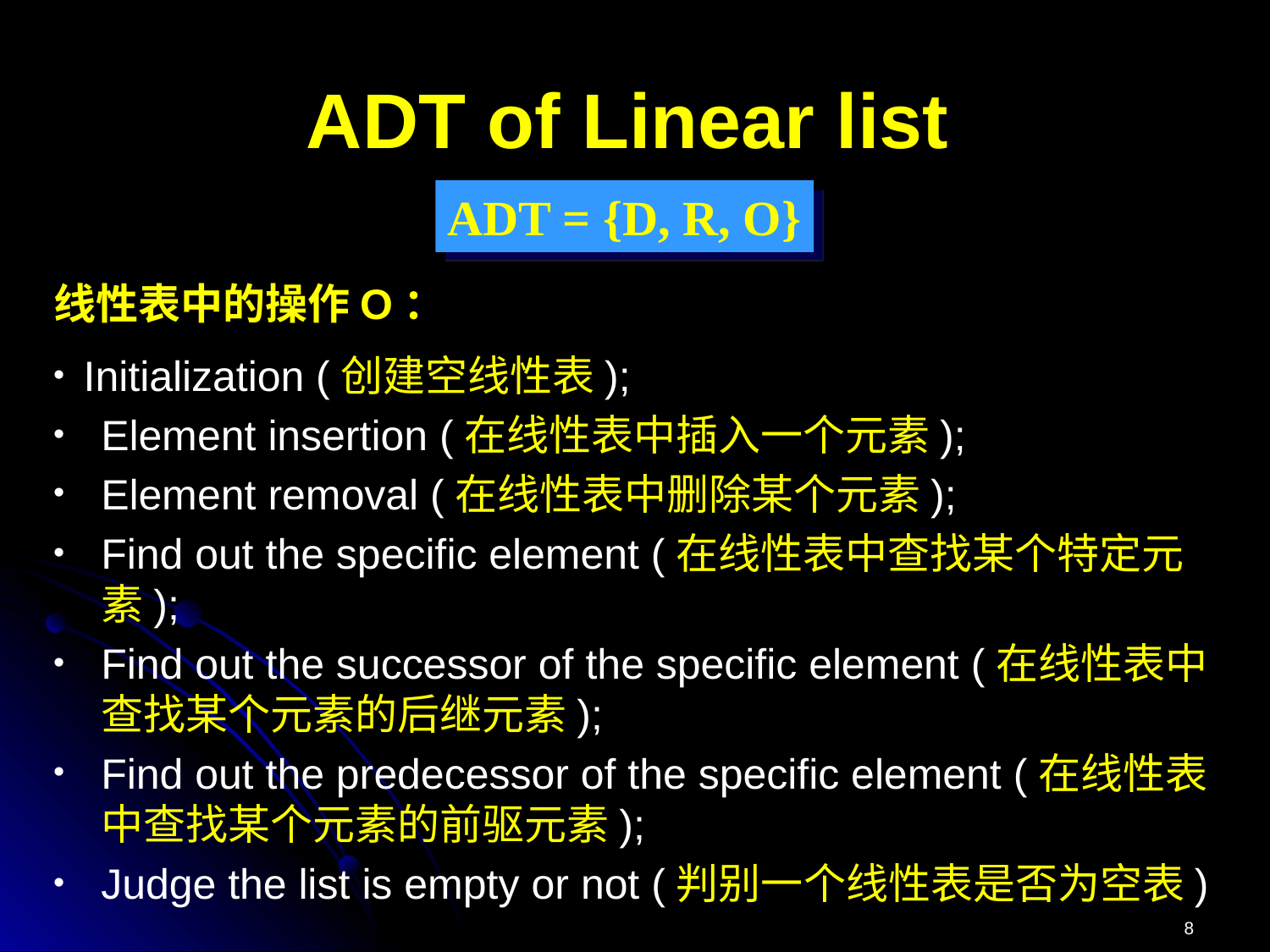

# ADT of Linear list
ADT = {D, R, O}
线性表中的操作O：
Initialization (创建空线性表);
Element insertion (在线性表中插入一个元素);
Element removal (在线性表中删除某个元素);
Find out the specific element (在线性表中查找某个特定元素);
Find out the successor of the specific element (在线性表中查找某个元素的后继元素);
Find out the predecessor of the specific element (在线性表中查找某个元素的前驱元素);
Judge the list is empty or not (判别一个线性表是否为空表)
    ...

8